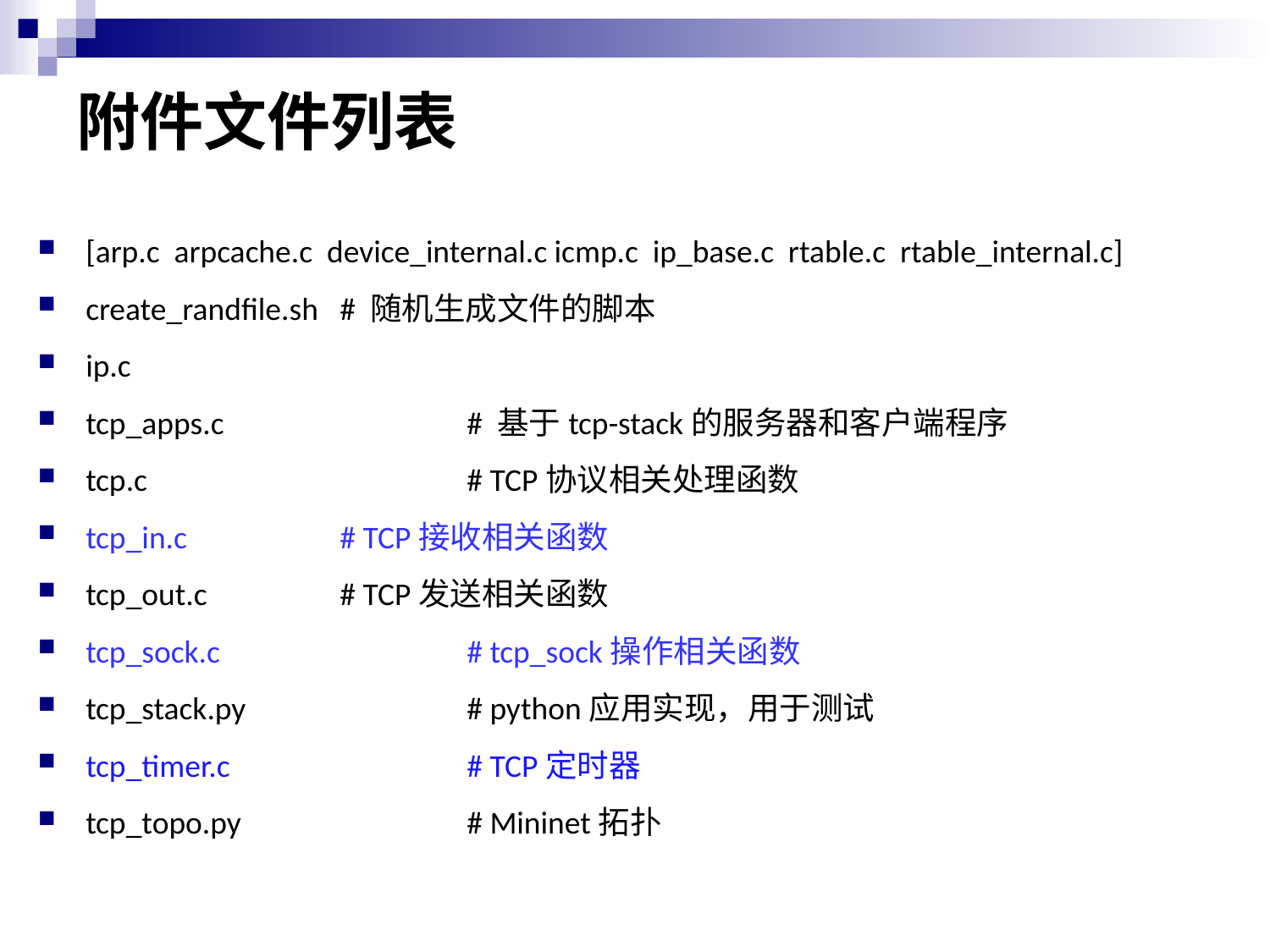

# 附件文件列表
[arp.c  arpcache.c  device_internal.c icmp.c  ip_base.c  rtable.c  rtable_internal.c]
create_randfile.sh	# 随机生成文件的脚本
ip.c
tcp_apps.c		# 基于tcp-stack的服务器和客户端程序
tcp.c			# TCP协议相关处理函数
tcp_in.c		# TCP接收相关函数
tcp_out.c		# TCP发送相关函数
tcp_sock.c		# tcp_sock操作相关函数
tcp_stack.py		# python应用实现，用于测试
tcp_timer.c		# TCP定时器
tcp_topo.py		# Mininet拓扑
27